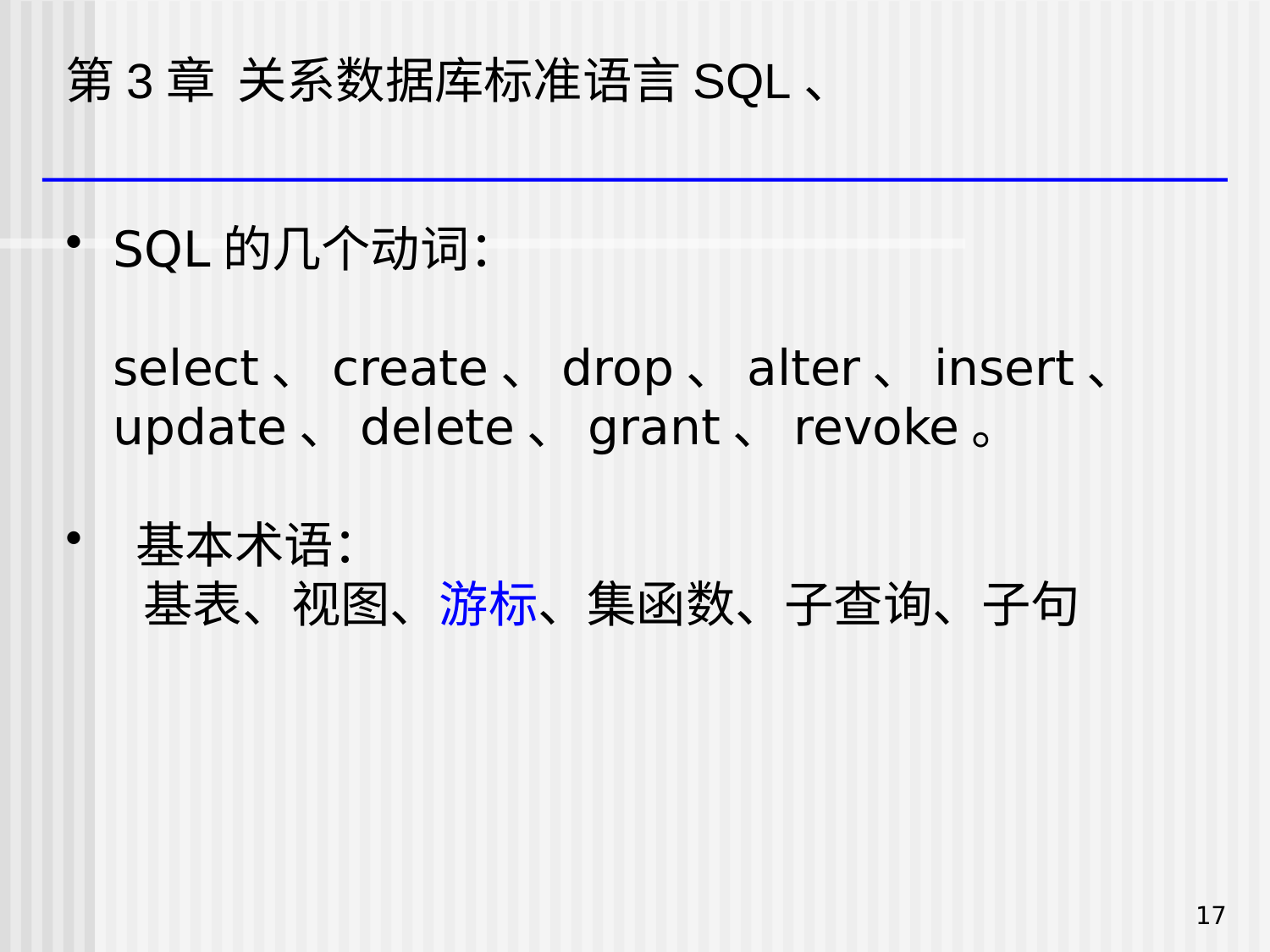

# 第3章  关系数据库标准语言SQL、

SQL的几个动词：
      select、create、drop、alter、insert、update、delete、grant、revoke。

 基本术语：
      基表、视图、游标、集函数、子查询、子句
17